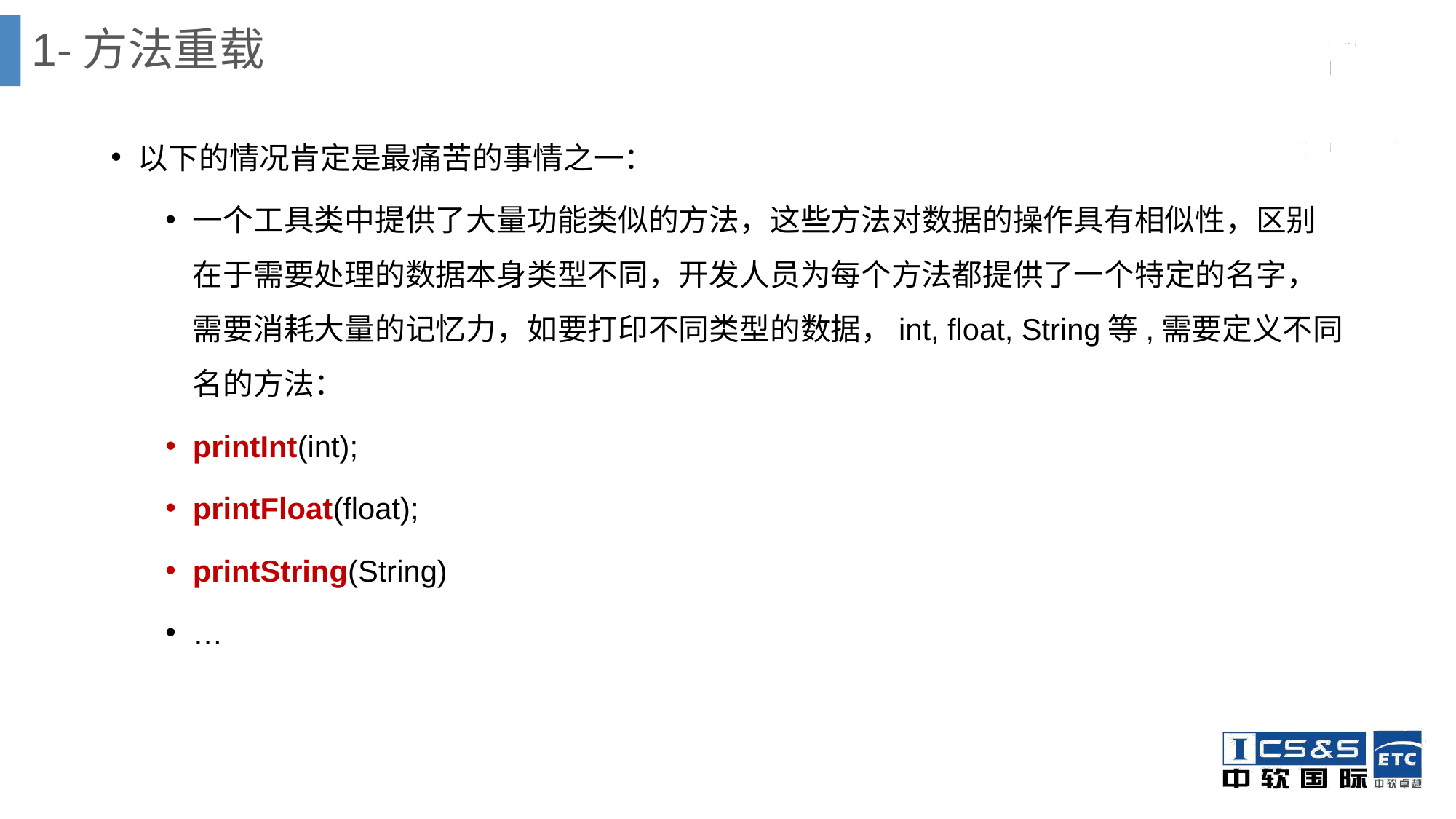

# 1-方法重载
以下的情况肯定是最痛苦的事情之一：
一个工具类中提供了大量功能类似的方法，这些方法对数据的操作具有相似性，区别在于需要处理的数据本身类型不同，开发人员为每个方法都提供了一个特定的名字，需要消耗大量的记忆力，如要打印不同类型的数据，int, float, String等,需要定义不同名的方法：
printInt(int);
printFloat(float);
printString(String)
…